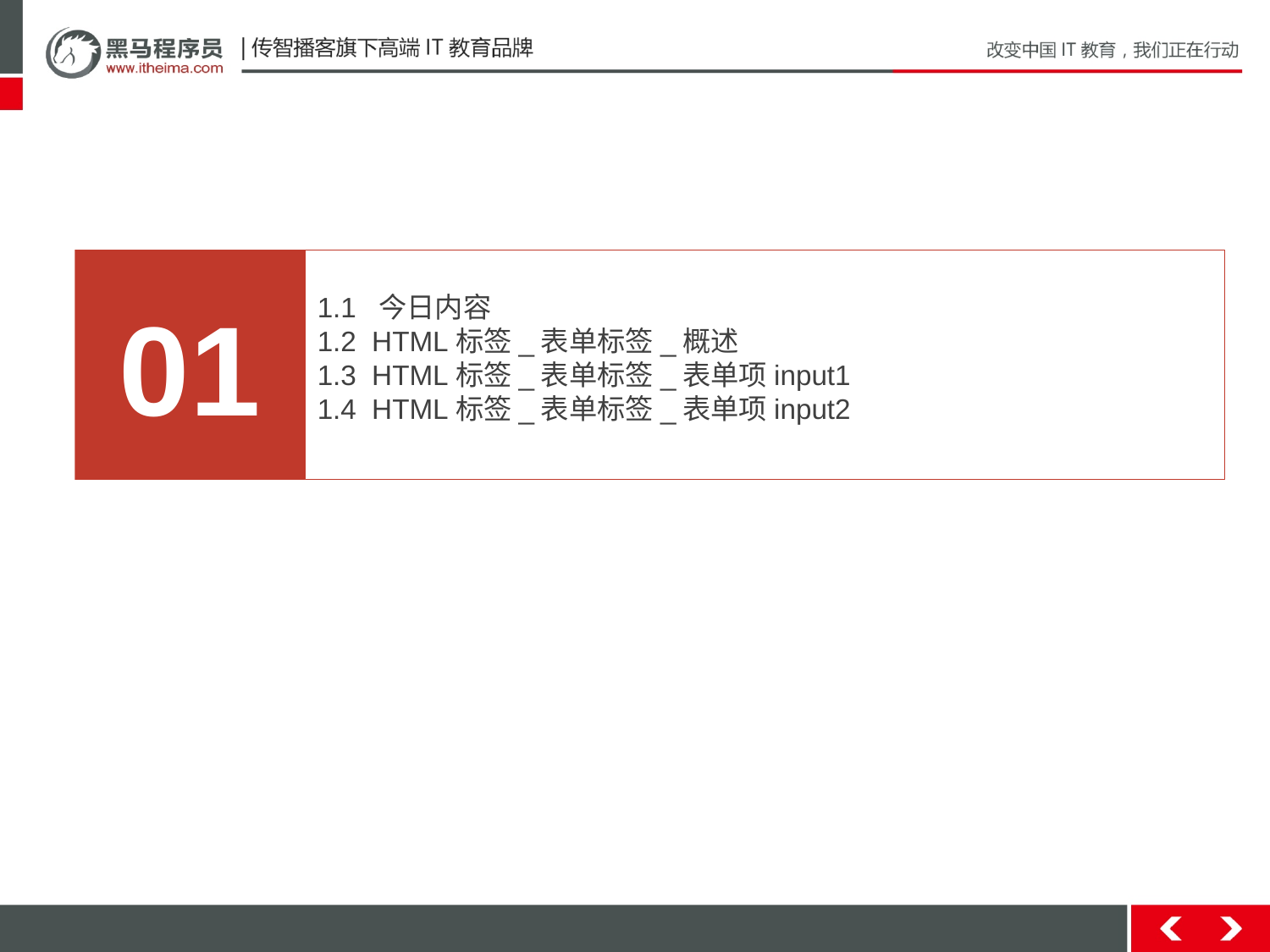

01

1.1  今日内容
1.2  HTML标签_表单标签_概述
1.3  HTML标签_表单标签_表单项input1
1.4  HTML标签_表单标签_表单项input2